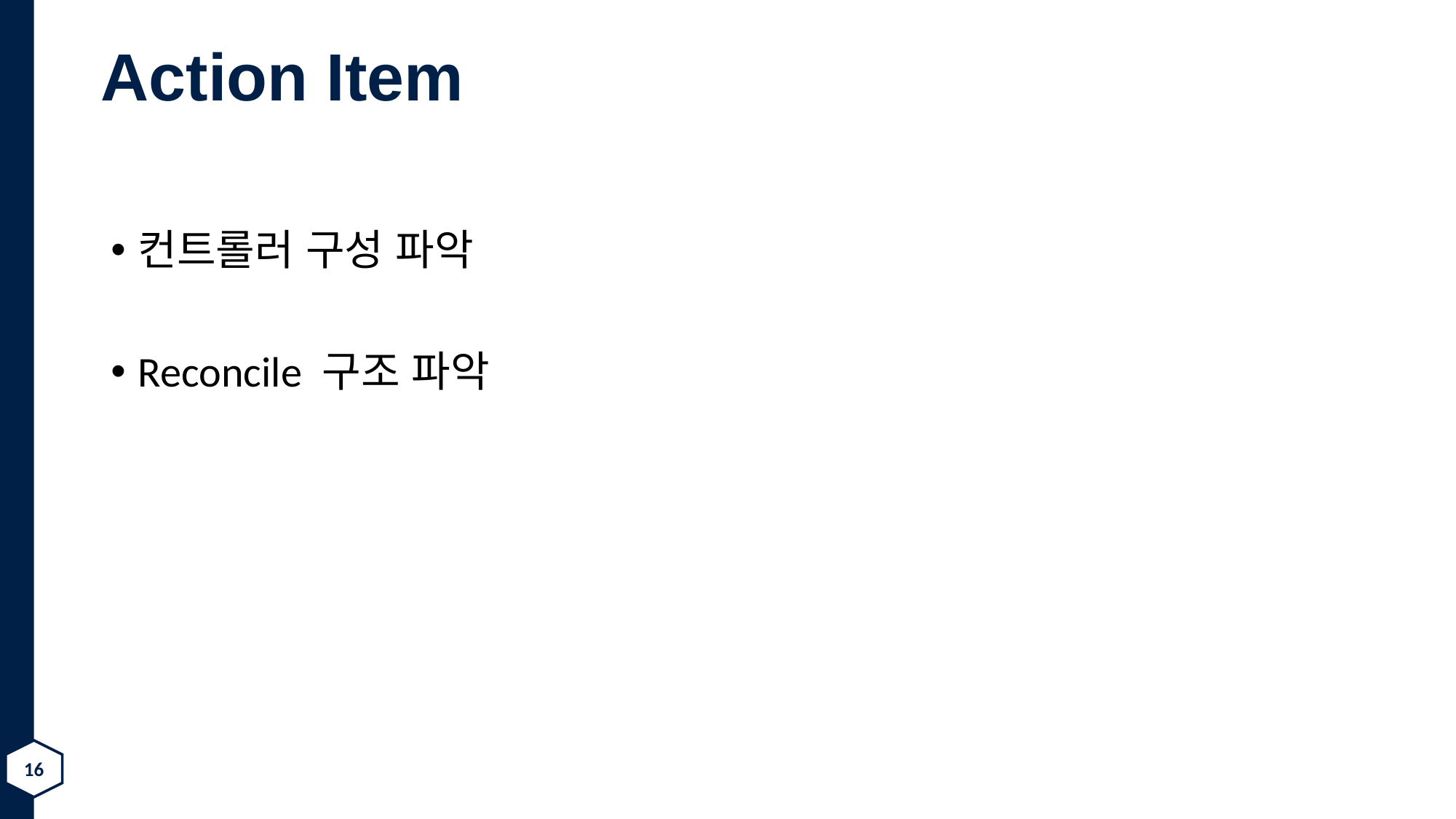

# Action Item
컨트롤러 구성 파악

Reconcile 구조 파악